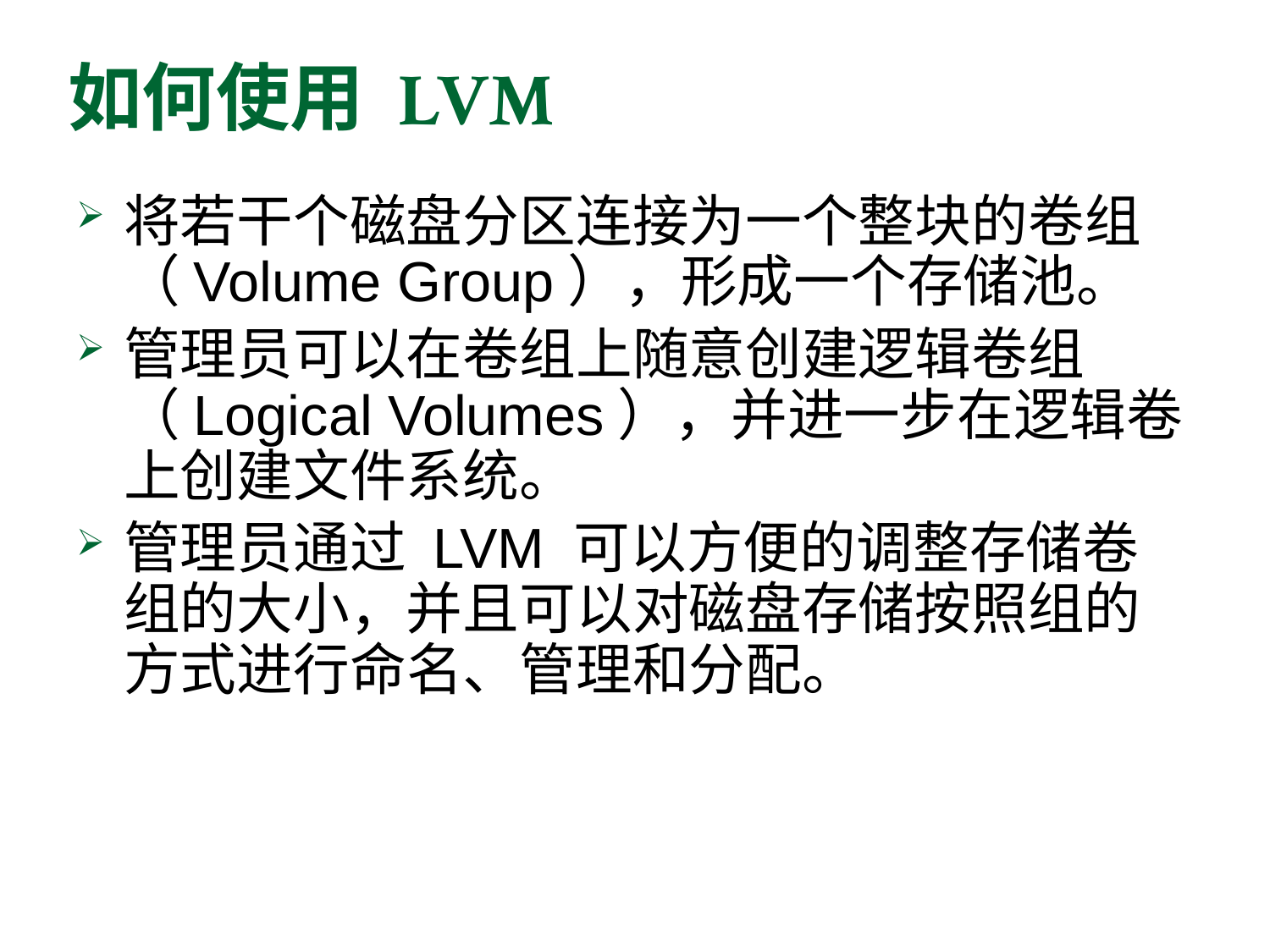

# 如何使用 LVM
将若干个磁盘分区连接为一个整块的卷组（Volume Group），形成一个存储池。
管理员可以在卷组上随意创建逻辑卷组（Logical Volumes），并进一步在逻辑卷上创建文件系统。
管理员通过 LVM 可以方便的调整存储卷组的大小，并且可以对磁盘存储按照组的方式进行命名、管理和分配。